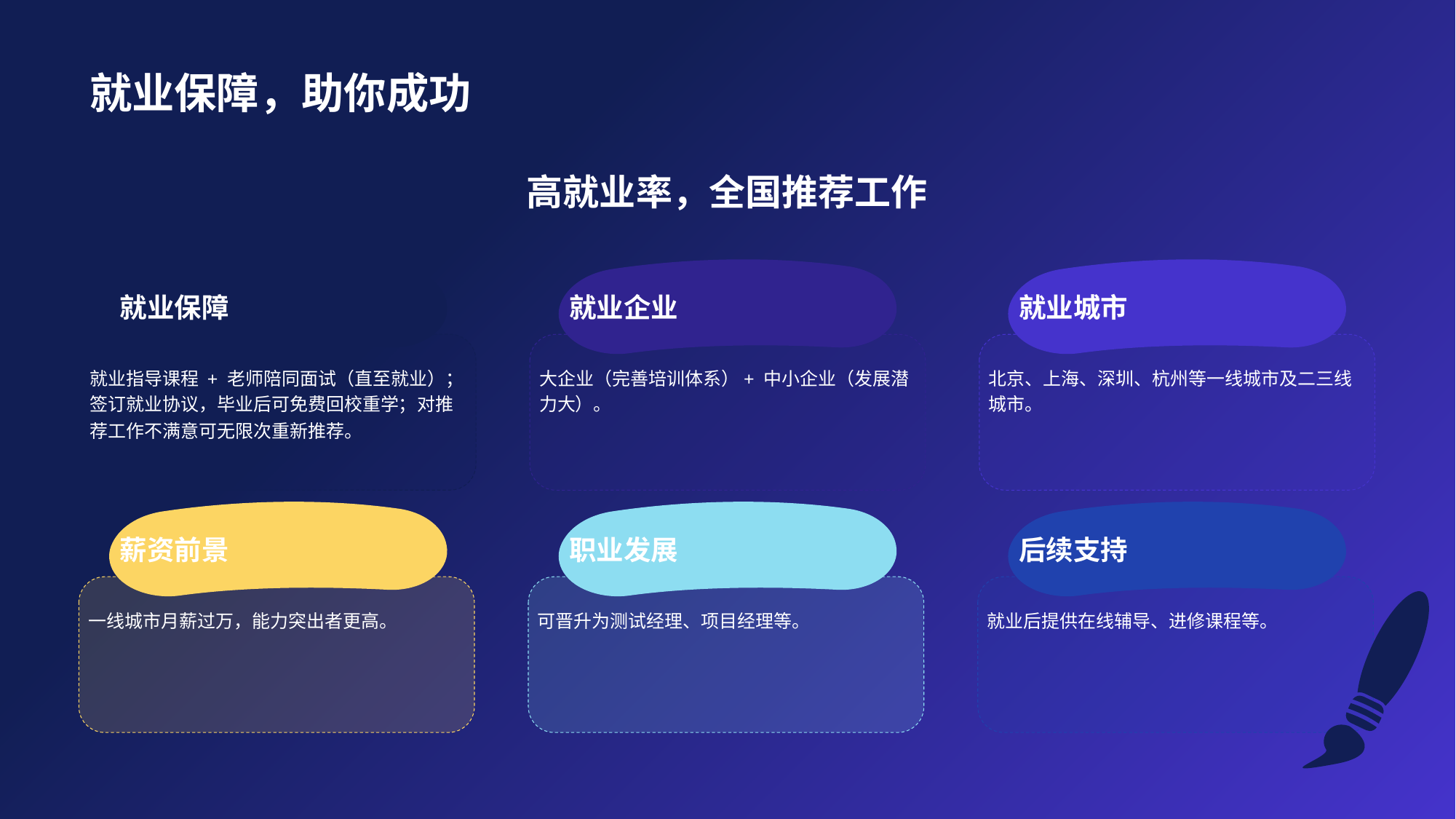

# 就业保障，助你成功
高就业率，全国推荐工作
就业保障

就业指导课程 + 老师陪同面试（直至就业）；签订就业协议，毕业后可免费回校重学；对推荐工作不满意可无限次重新推荐。
就业企业

大企业（完善培训体系）+ 中小企业（发展潜力大）。
就业城市

北京、上海、深圳、杭州等一线城市及二三线城市。
薪资前景

一线城市月薪过万，能力突出者更高。
职业发展

可晋升为测试经理、项目经理等。
后续支持

就业后提供在线辅导、进修课程等。